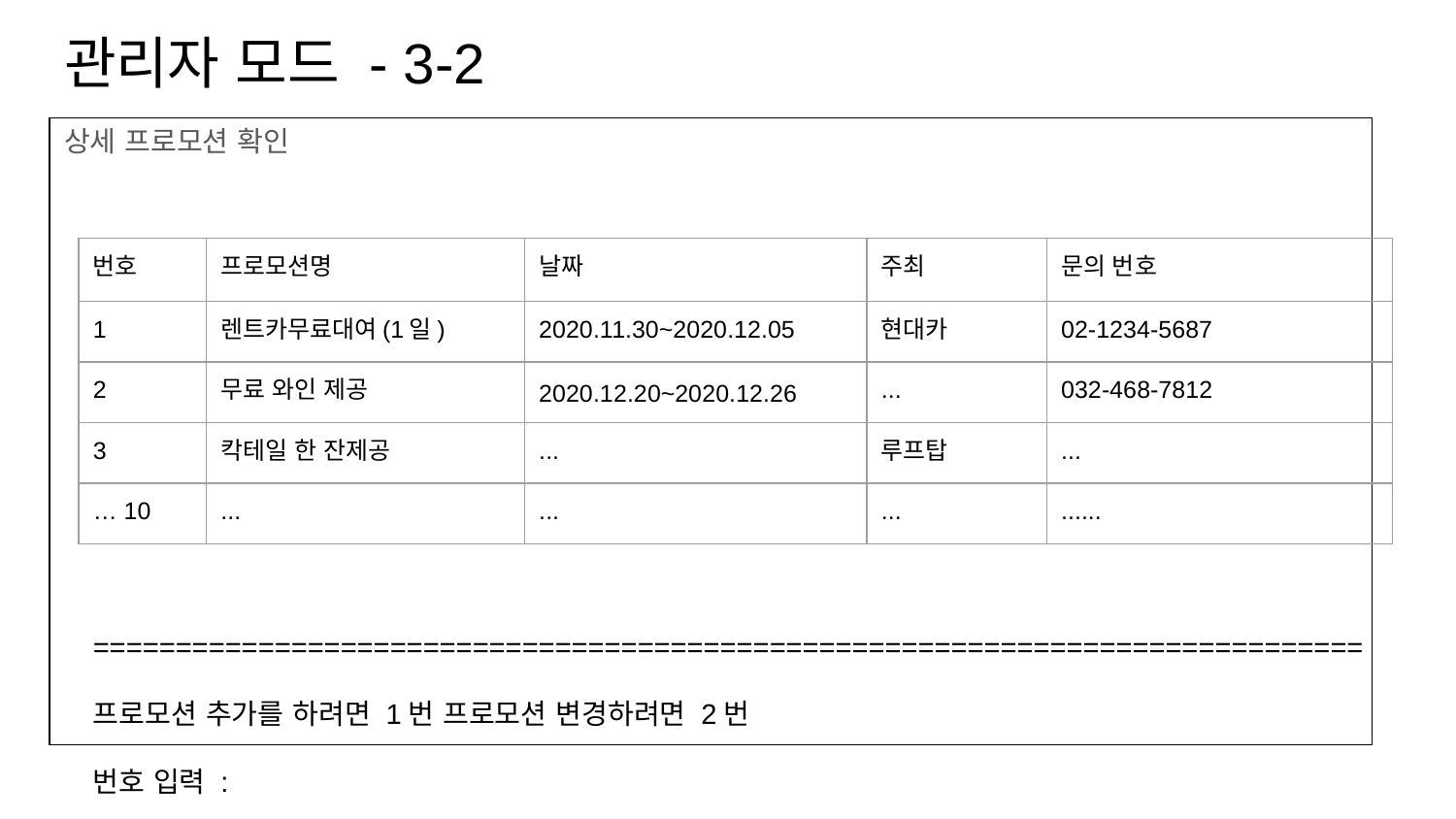

# 관리자 모드 - 3-2

상세 프로모션 확인

| 번호 | 프로모션명 | 날짜 | 주최 | 문의 번호 |
| --- | --- | --- | --- | --- |
| 1 | 렌트카무료대여(1일) | 2020.11.30~2020.12.05 | 현대카 | 02-1234-5687 |
| 2 | 무료 와인 제공 | 2020.12.20~2020.12.26 | ... | 032-468-7812 |
| 3 | 칵테일 한 잔제공 | ... | 루프탑 | ... |
| … 10 | ... | ... | ... | ...... |
=============================================================================

프로모션 추가를 하려면 1번 프로모션 변경하려면 2번

번호 입력 :